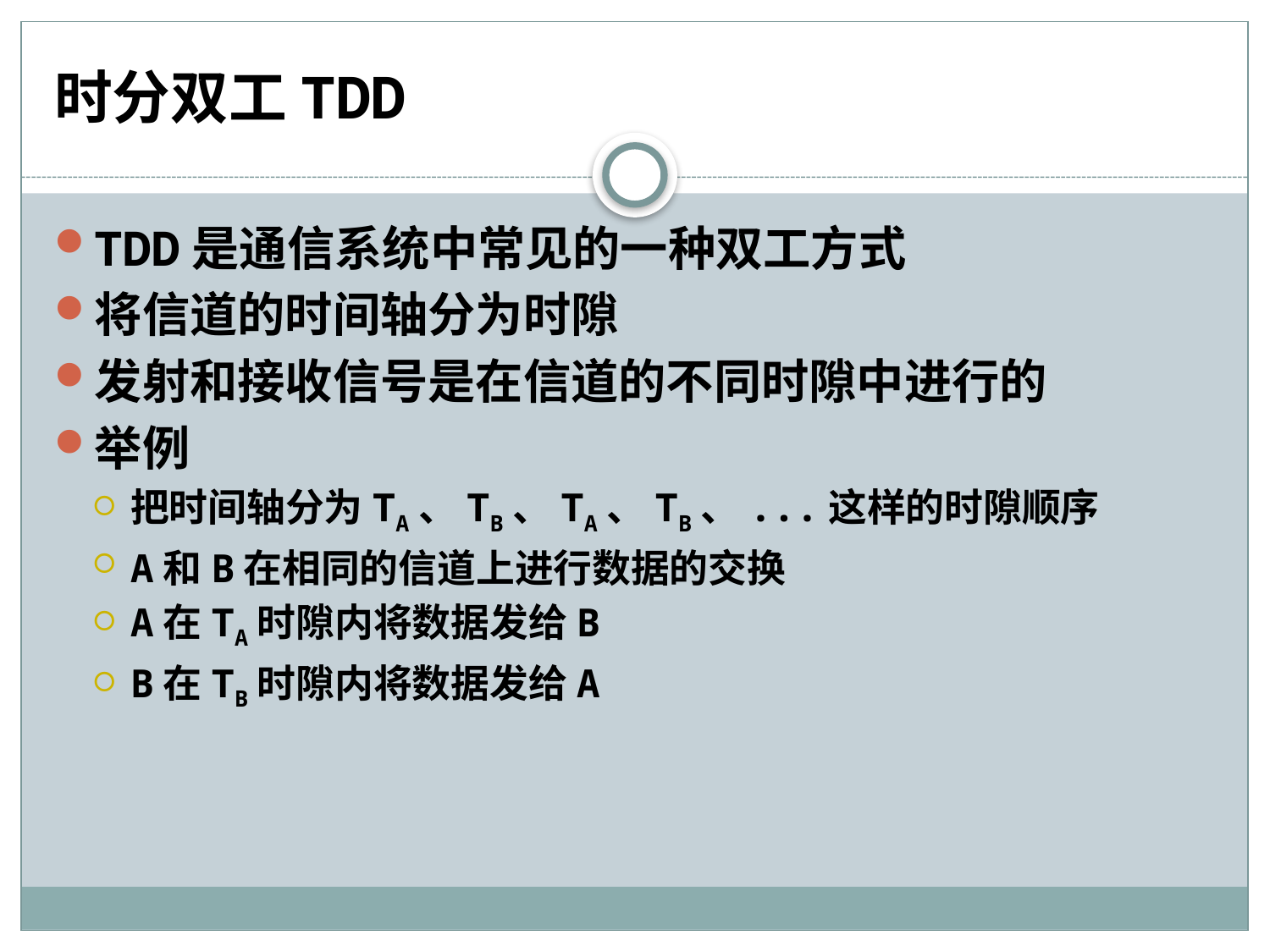

# 时分双工TDD
TDD是通信系统中常见的一种双工方式
将信道的时间轴分为时隙
发射和接收信号是在信道的不同时隙中进行的
举例
把时间轴分为TA、TB、TA、TB、...这样的时隙顺序
A和B在相同的信道上进行数据的交换
A在TA时隙内将数据发给B
B在TB时隙内将数据发给A